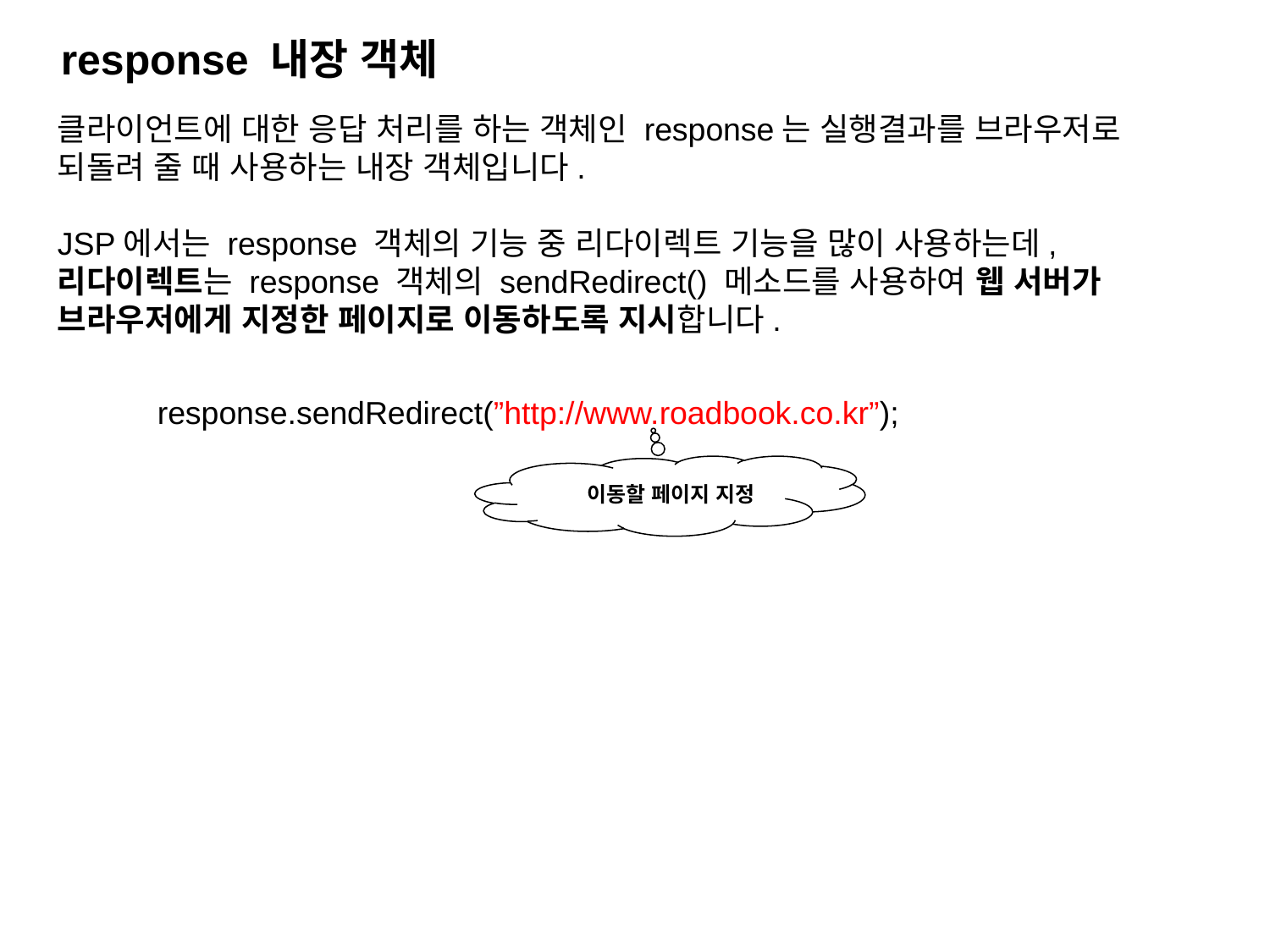

response 내장 객체
클라이언트에 대한 응답 처리를 하는 객체인 response는 실행결과를 브라우저로 되돌려 줄 때 사용하는 내장 객체입니다.

JSP에서는 response 객체의 기능 중 리다이렉트 기능을 많이 사용하는데, 리다이렉트는 response 객체의 sendRedirect() 메소드를 사용하여 웹 서버가 브라우저에게 지정한 페이지로 이동하도록 지시합니다.
response.sendRedirect(”http://www.roadbook.co.kr”);
ㅋ
이동할 페이지 지정